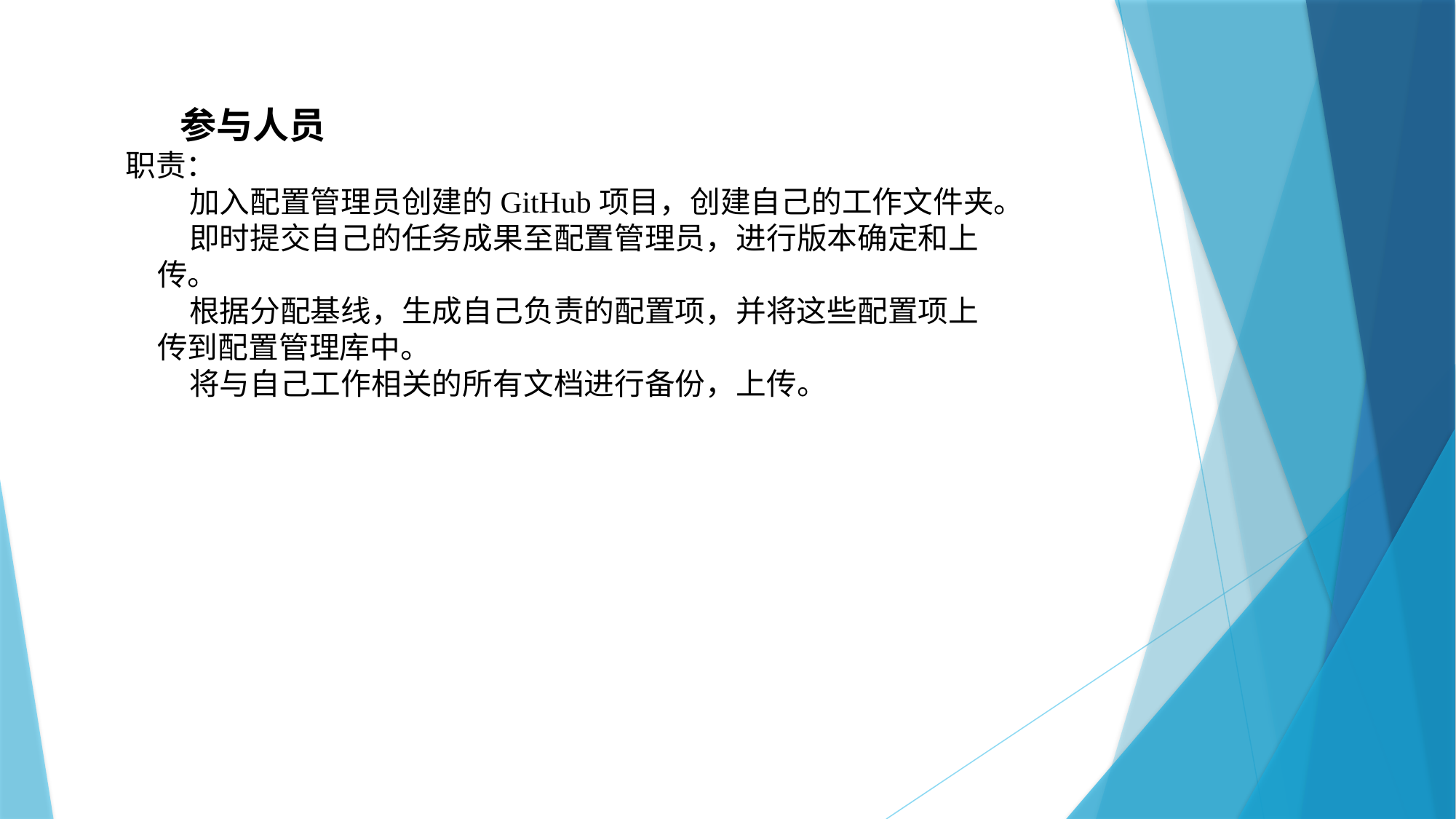

参与人员
职责：
加入配置管理员创建的GitHub项目，创建自己的工作文件夹。
即时提交自己的任务成果至配置管理员，进行版本确定和上传。
根据分配基线，生成自己负责的配置项，并将这些配置项上传到配置管理库中。
将与自己工作相关的所有文档进行备份，上传。